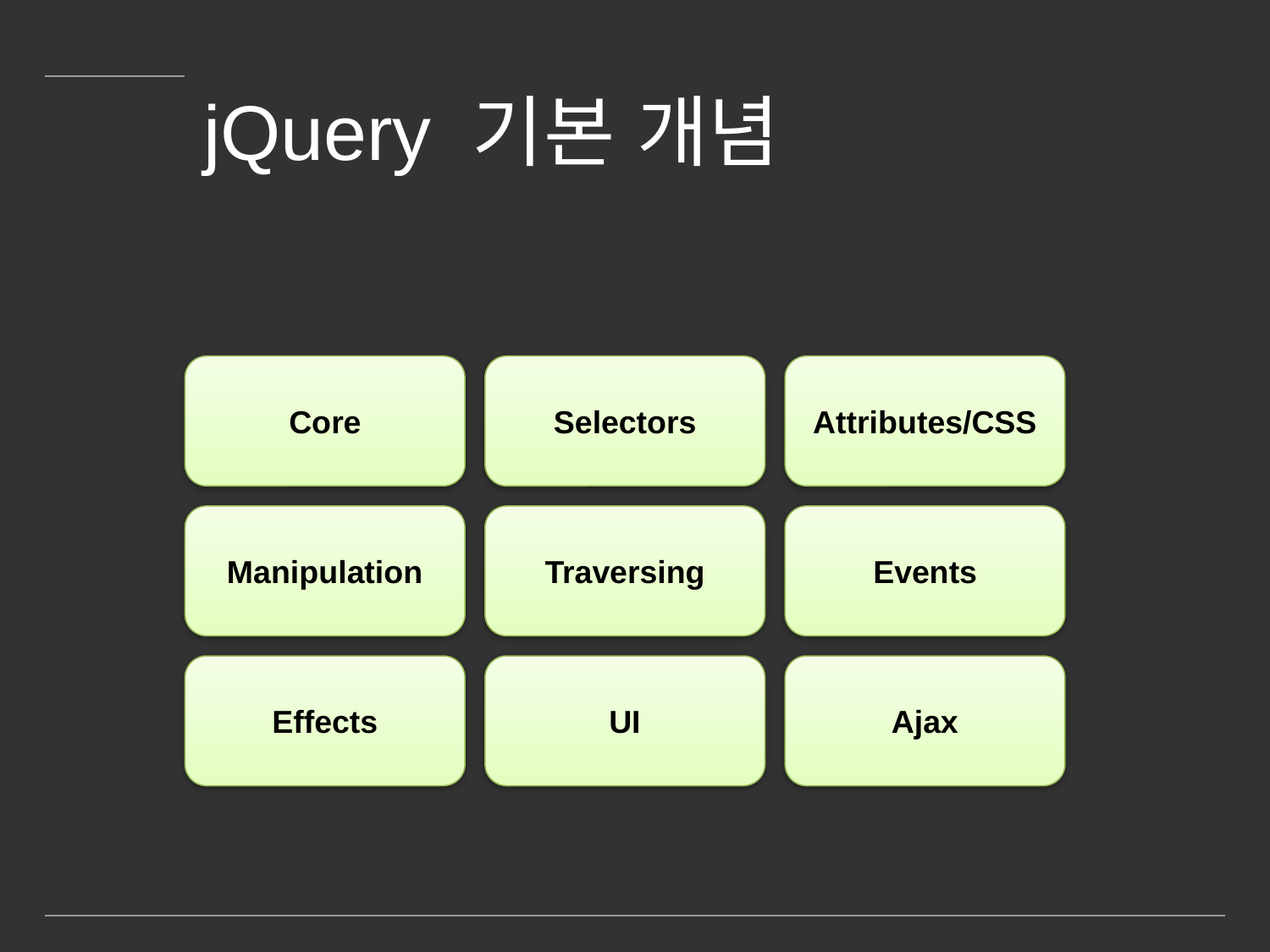

# jQuery 기본 개념
Core
Selectors
Attributes/CSS
Manipulation
Traversing
Events
Effects
UI
Ajax